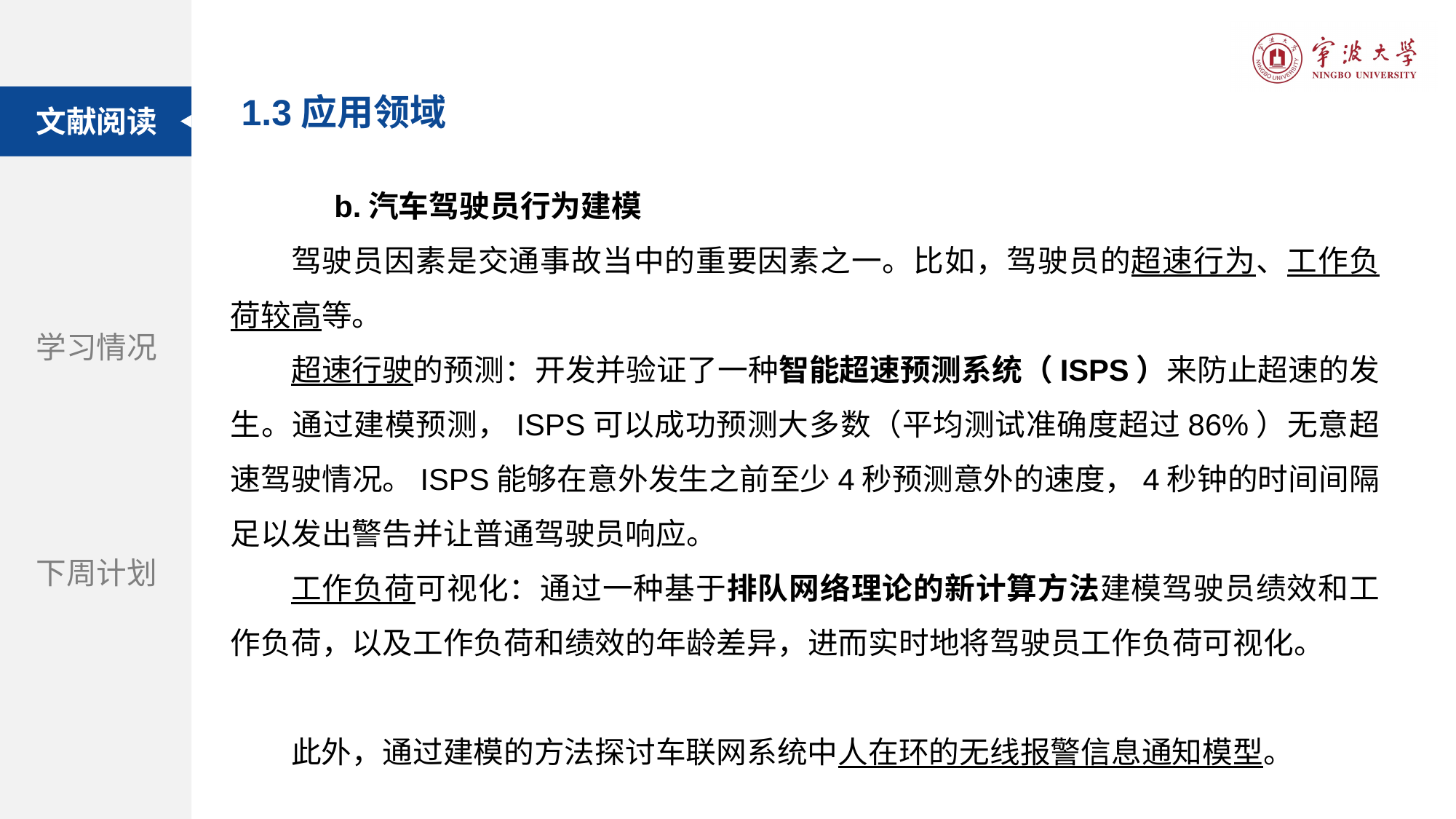

1.3应用领域

文献阅读
b.汽车驾驶员行为建模
驾驶员因素是交通事故当中的重要因素之一。比如，驾驶员的超速行为、工作负荷较高等。
超速行驶的预测：开发并验证了一种智能超速预测系统（ISPS）来防止超速的发生。通过建模预测，ISPS可以成功预测大多数（平均测试准确度超过86%）无意超速驾驶情况。ISPS能够在意外发生之前至少4秒预测意外的速度，4秒钟的时间间隔足以发出警告并让普通驾驶员响应。
工作负荷可视化：通过一种基于排队网络理论的新计算方法建模驾驶员绩效和工作负荷，以及工作负荷和绩效的年龄差异，进而实时地将驾驶员工作负荷可视化。

此外，通过建模的方法探讨车联网系统中人在环的无线报警信息通知模型。
题目：自动驾驶汽车和街道设计：使用虚拟现实实验探索中央分隔带在提高行人过街安全性方面的作用
学习情况
期刊：Accident Analysis and Prevention
下周计划